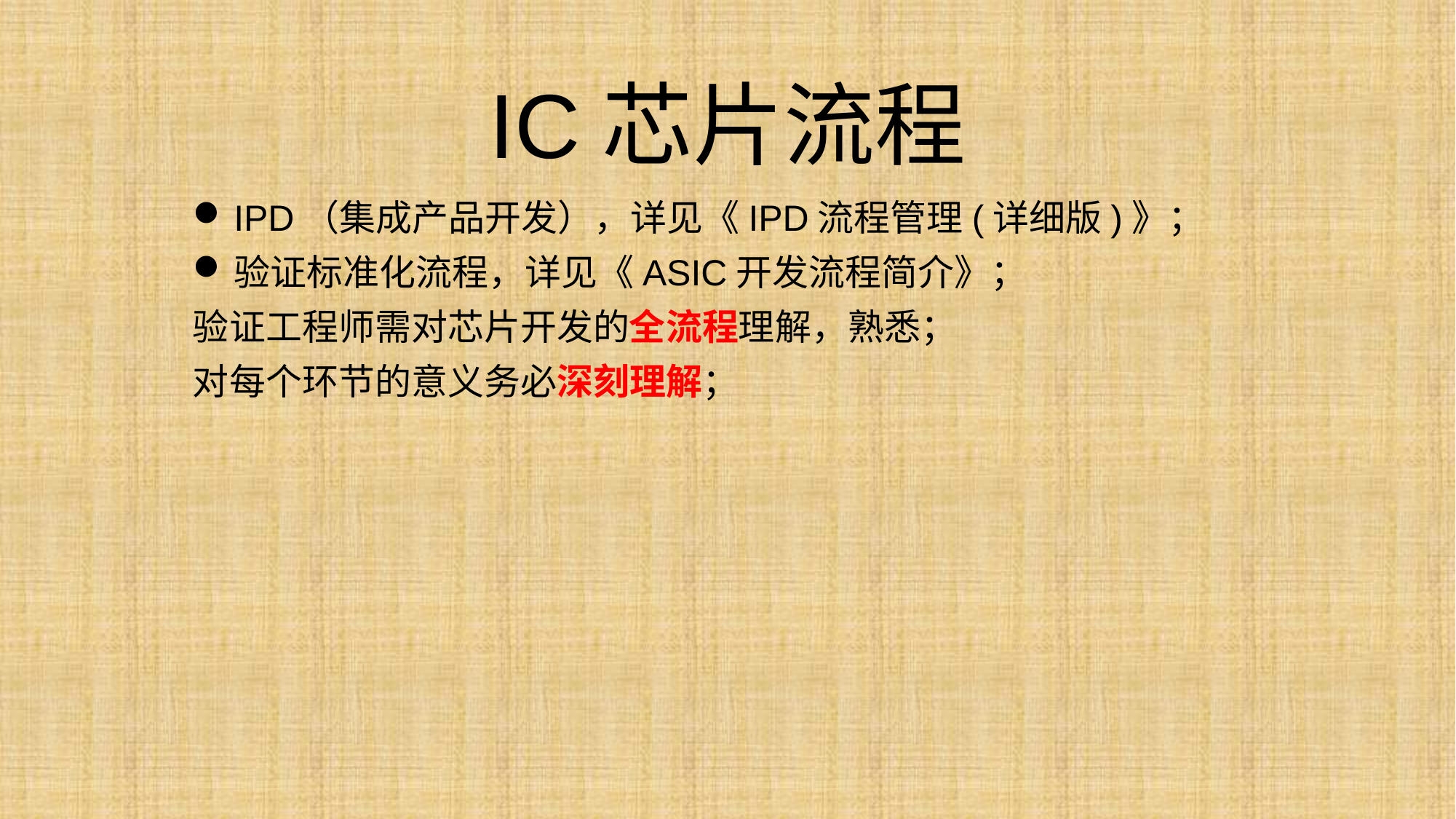

# IC芯片流程
IPD（集成产品开发），详见《IPD流程管理(详细版)》；
验证标准化流程，详见《ASIC开发流程简介》；
验证工程师需对芯片开发的全流程理解，熟悉；
对每个环节的意义务必深刻理解；